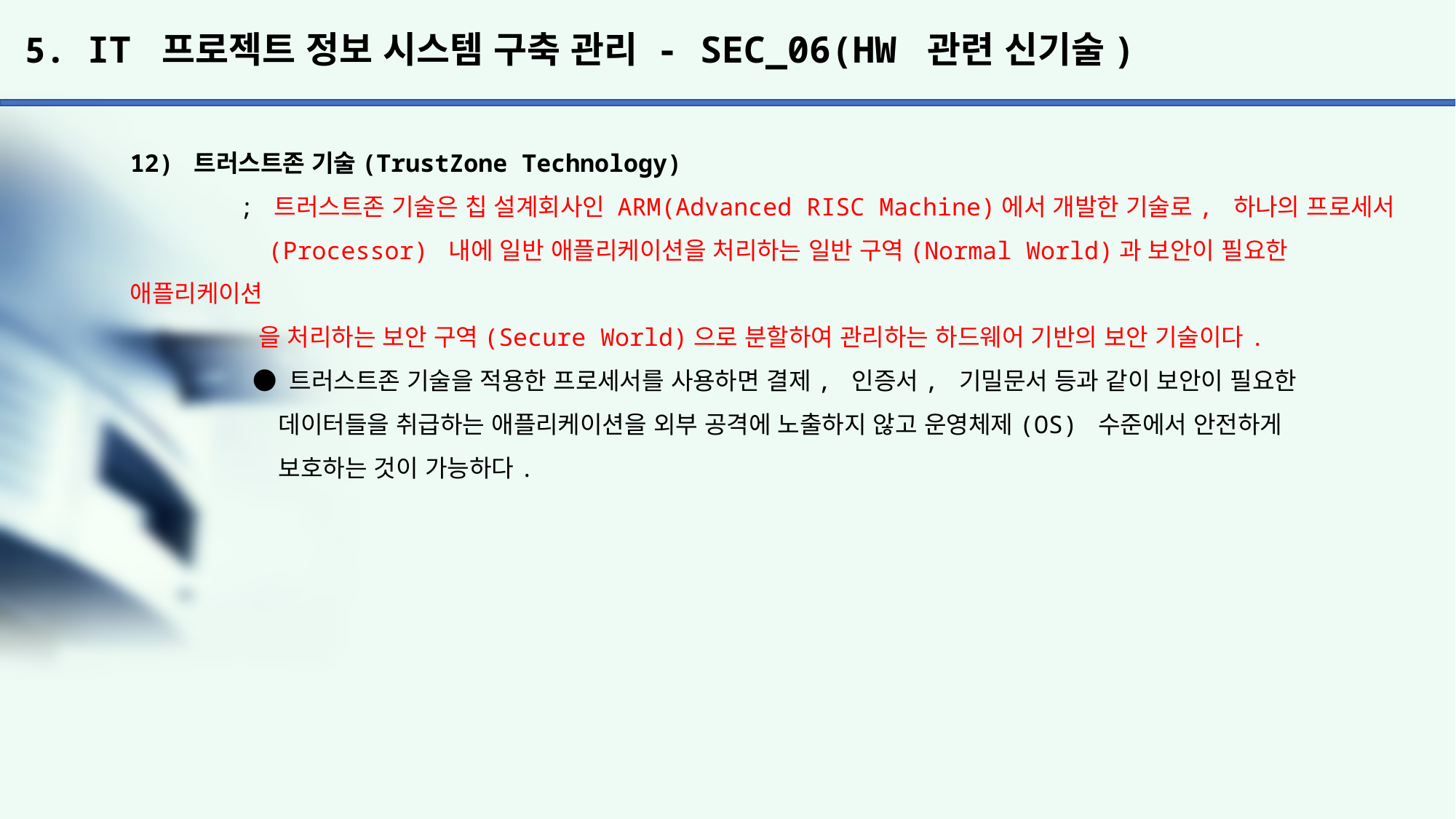

# 5. IT 프로젝트 정보 시스템 구축 관리 - SEC_06(HW 관련 신기술)
12) 트러스트존 기술(TrustZone Technology)
	; 트러스트존 기술은 칩 설계회사인 ARM(Advanced RISC Machine)에서 개발한 기술로, 하나의 프로세서
	  (Processor) 내에 일반 애플리케이션을 처리하는 일반 구역(Normal World)과 보안이 필요한 애플리케이션
	  을 처리하는 보안 구역(Secure World)으로 분할하여 관리하는 하드웨어 기반의 보안 기술이다.
	  ● 트러스트존 기술을 적용한 프로세서를 사용하면 결제, 인증서, 기밀문서 등과 같이 보안이 필요한
	     데이터들을 취급하는 애플리케이션을 외부 공격에 노출하지 않고 운영체제(OS) 수준에서 안전하게
	     보호하는 것이 가능하다.